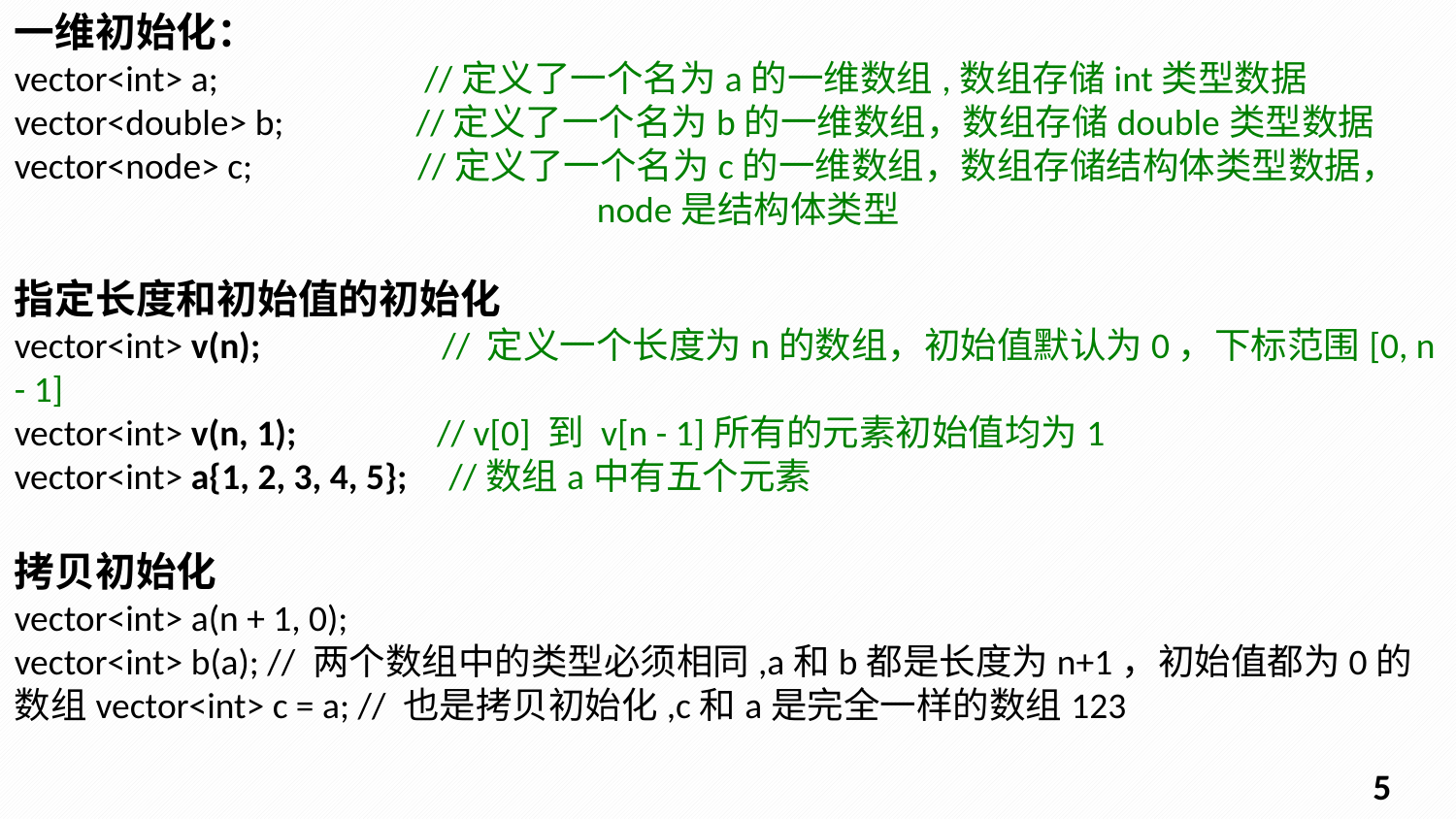

一维初始化：
vector<int> a;                         //定义了一个名为a的一维数组,数组存储int类型数据
vector<double> b;                //定义了一个名为b的一维数组，数组存储double类型数据
vector<node> c;                    //定义了一个名为c的一维数组，数组存储结构体类型数据，				node是结构体类型

指定长度和初始值的初始化
vector<int> v(n);                      // 定义一个长度为n的数组，初始值默认为0，下标范围[0, n - 1]
vector<int> v(n, 1);                 // v[0] 到 v[n - 1]所有的元素初始值均为1
vector<int> a{1, 2, 3, 4, 5};     //数组a中有五个元素

拷贝初始化
vector<int> a(n + 1, 0);
vector<int> b(a); // 两个数组中的类型必须相同,a和b都是长度为n+1，初始值都为0的数组vector<int> c = a; // 也是拷贝初始化,c和a是完全一样的数组123
5